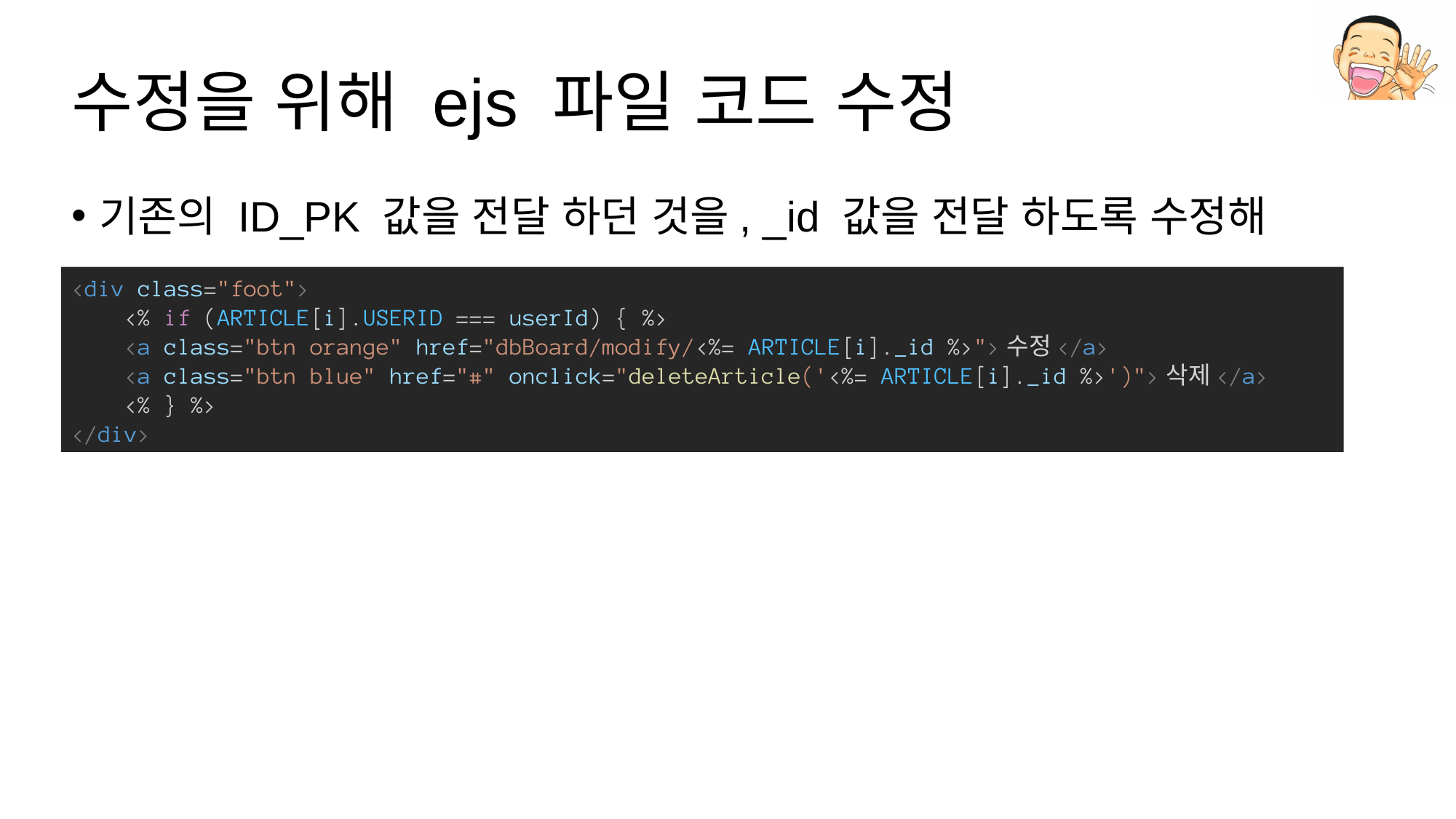

# 수정을 위해 ejs 파일 코드 수정
기존의 ID_PK 값을 전달 하던 것을, _id 값을 전달 하도록 수정해 줍시다!
<div class="foot">
    <% if (ARTICLE[i].USERID === userId) { %>
    <a class="btn orange" href="dbBoard/modify/<%= ARTICLE[i]._id %>">수정</a>
    <a class="btn blue" href="#" onclick="deleteArticle('<%= ARTICLE[i]._id %>')">삭제</a>
    <% } %>
</div>